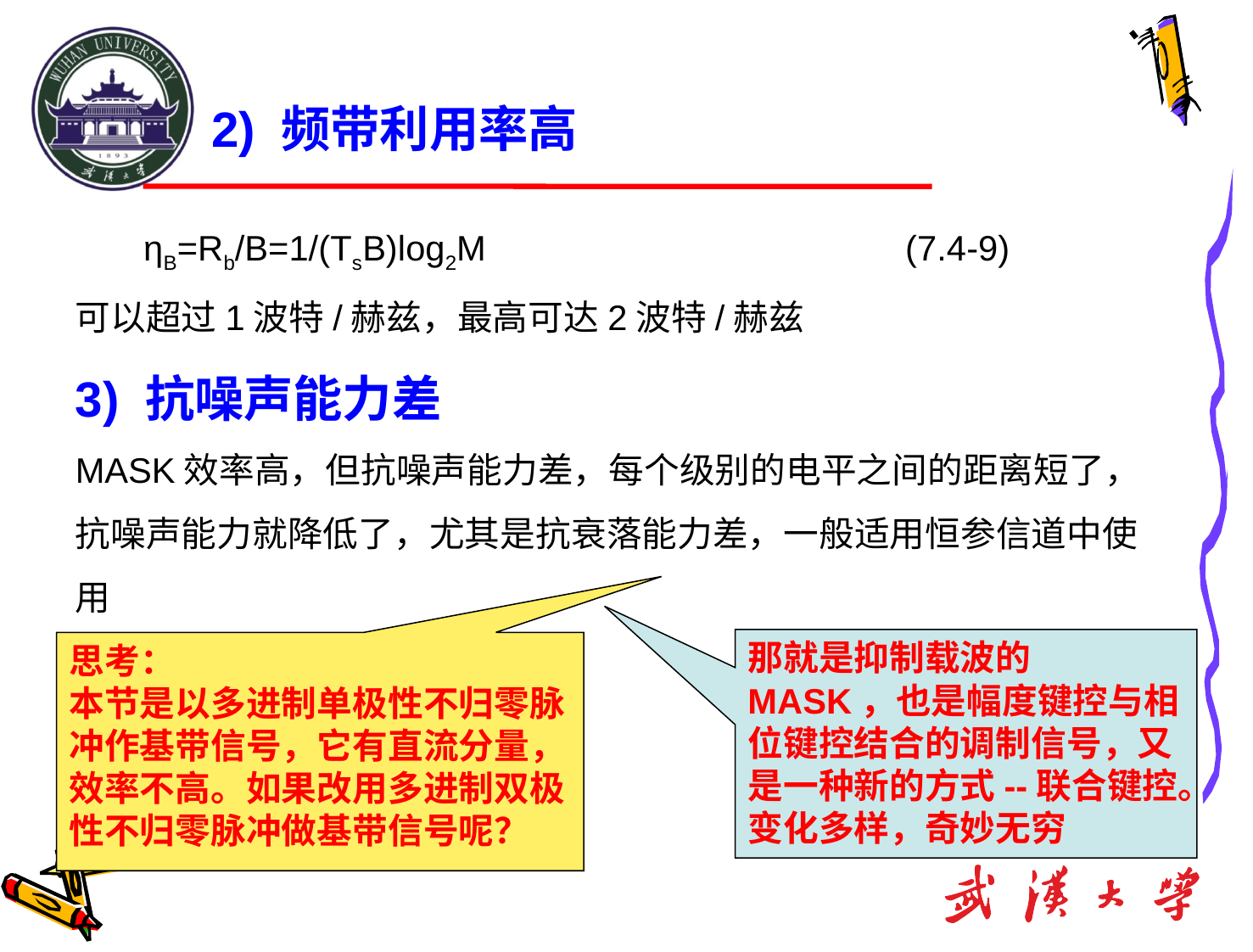

2) 频带利用率高
# ηB=Rb/B=1/(TsB)log2M                                           (7.4-9)
可以超过1波特/赫兹，最高可达2波特/赫兹
3) 抗噪声能力差
MASK效率高，但抗噪声能力差，每个级别的电平之间的距离短了，抗噪声能力就降低了，尤其是抗衰落能力差，一般适用恒参信道中使用
那就是抑制载波的MASK，也是幅度键控与相位键控结合的调制信号，又是一种新的方式--联合键控。变化多样，奇妙无穷
思考：
本节是以多进制单极性不归零脉冲作基带信号，它有直流分量，效率不高。如果改用多进制双极性不归零脉冲做基带信号呢？